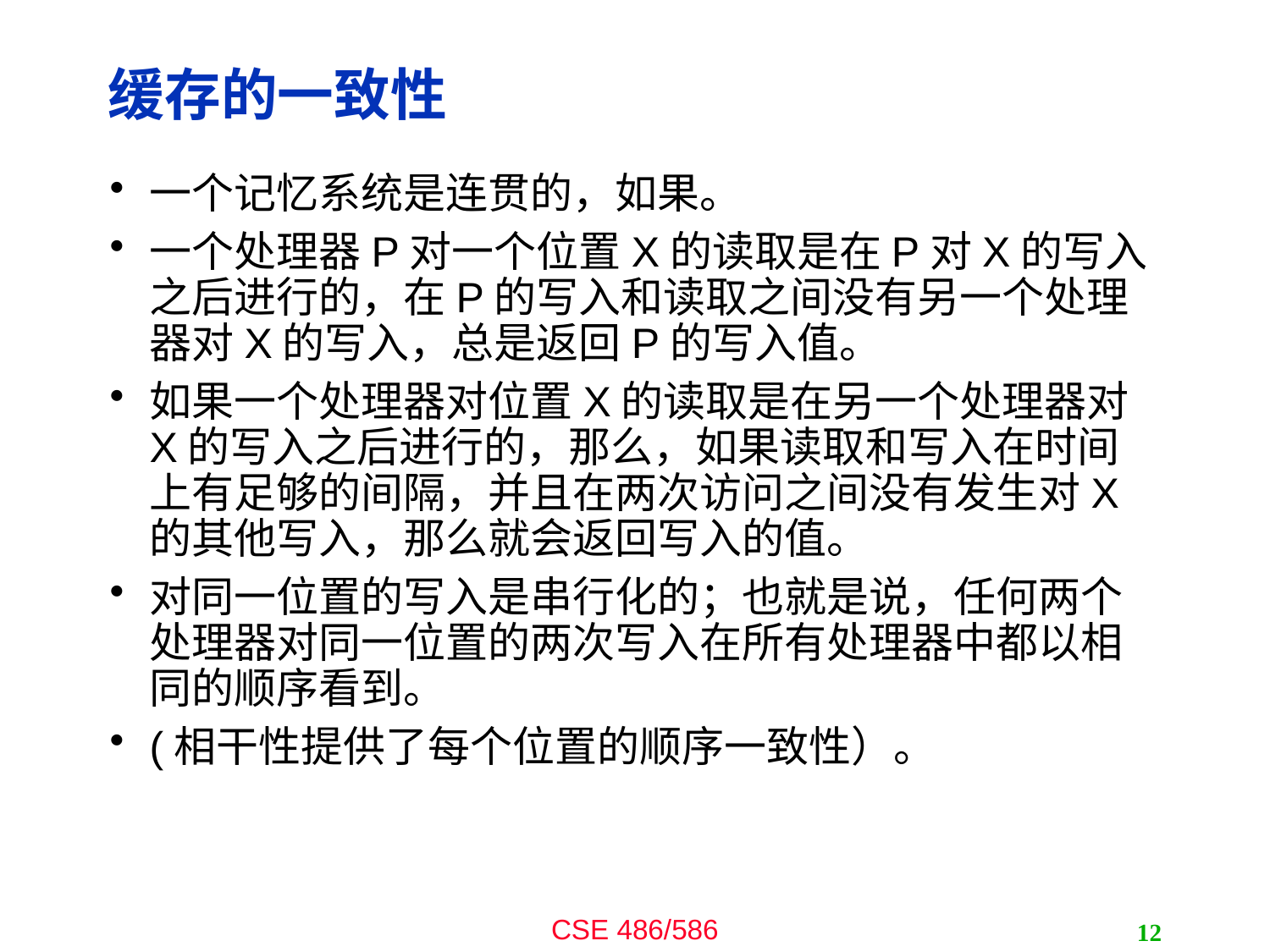

# 缓存的一致性
一个记忆系统是连贯的，如果。
一个处理器P对一个位置X的读取是在P对X的写入之后进行的，在P的写入和读取之间没有另一个处理器对X的写入，总是返回P的写入值。
如果一个处理器对位置X的读取是在另一个处理器对X的写入之后进行的，那么，如果读取和写入在时间上有足够的间隔，并且在两次访问之间没有发生对X的其他写入，那么就会返回写入的值。
对同一位置的写入是串行化的；也就是说，任何两个处理器对同一位置的两次写入在所有处理器中都以相同的顺序看到。
(相干性提供了每个位置的顺序一致性）。
12